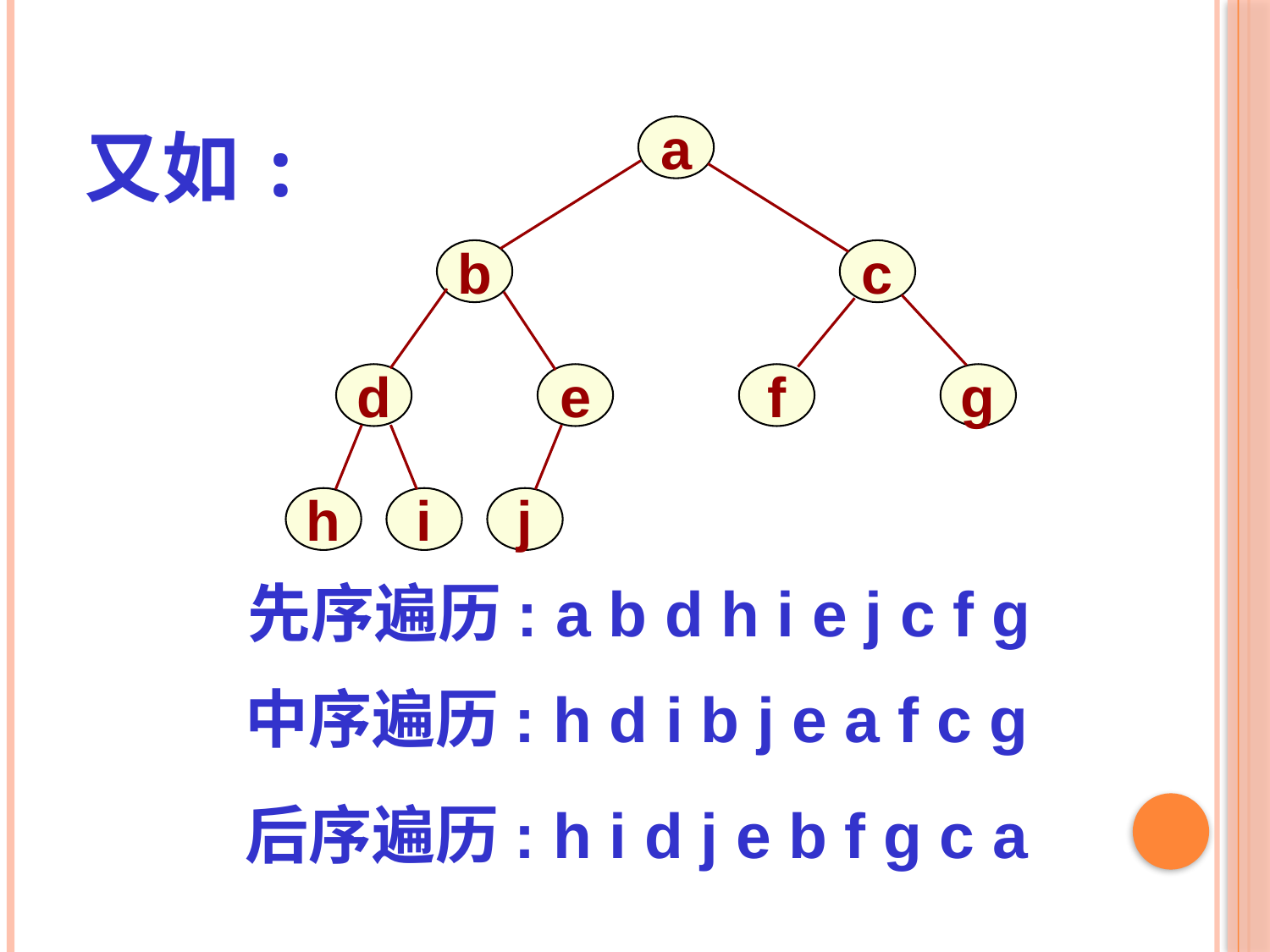

又如:
a

b
c

d
e
f
g

h
i
j
先序遍历: a b d h i e j c f g
中序遍历: h d i b j e a f c g
后序遍历: h i d j e b f g c a